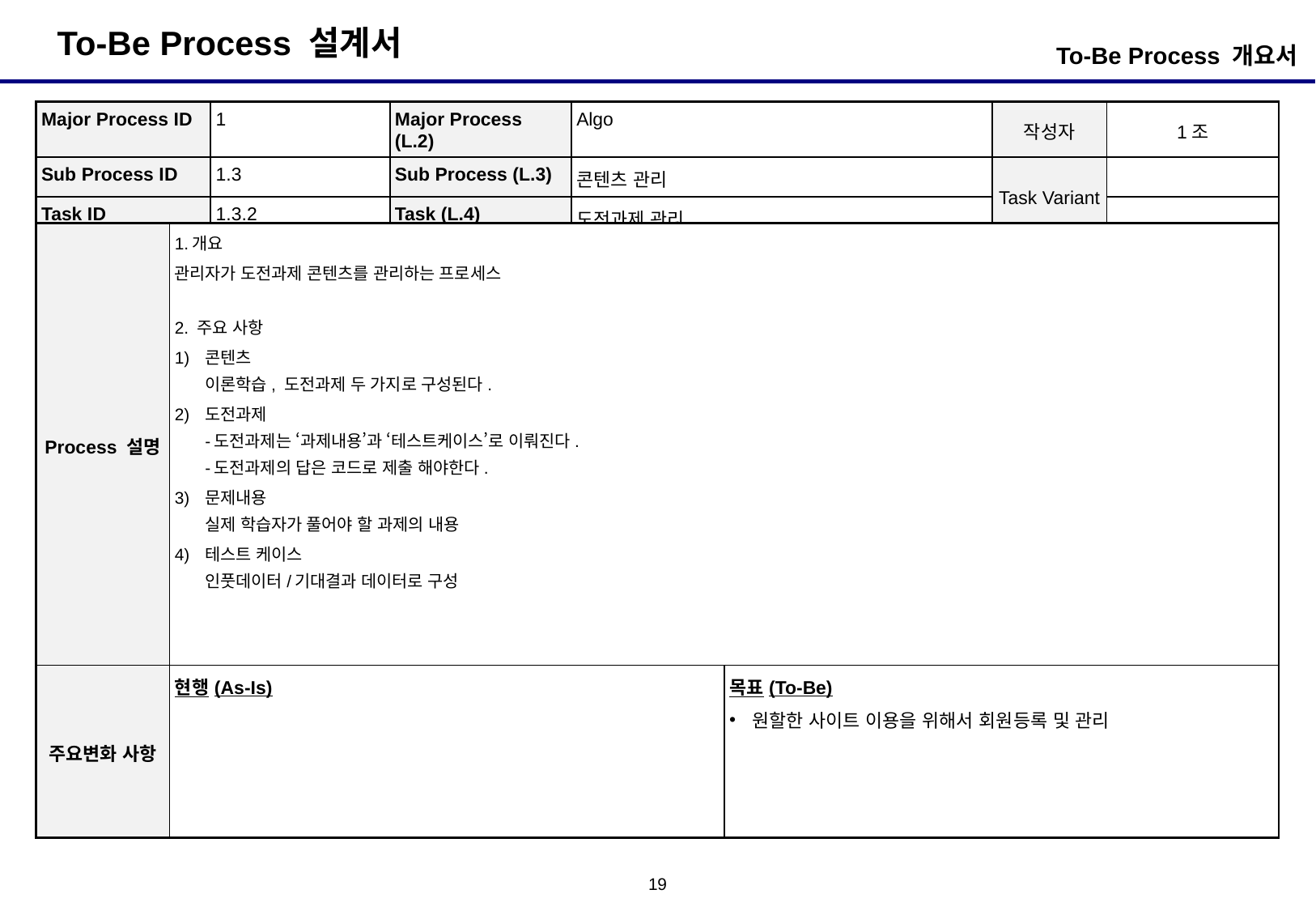

To-Be Process 개요서
| Major Process ID | 1 | Major Process (L.2) | Algo | 작성자 | 1조 |
| --- | --- | --- | --- | --- | --- |
| Sub Process ID | 1.3 | Sub Process (L.3) | 콘텐츠 관리 | Task Variant |  |
| Task ID | 1.3.2 | Task (L.4) | 도전과제 관리 |  |  |
| Process 설명 | 1.개요 관리자가 도전과제 콘텐츠를 관리하는 프로세스 2. 주요 사항 콘텐츠 이론학습, 도전과제 두 가지로 구성된다. 도전과제 -도전과제는 ‘과제내용’과 ‘테스트케이스’로 이뤄진다. -도전과제의 답은 코드로 제출 해야한다. 문제내용 실제 학습자가 풀어야 할 과제의 내용 테스트 케이스 인풋데이터/기대결과 데이터로 구성 |  |
| --- | --- | --- |
| 주요변화 사항 | 현행(As-Is) | 목표(To-Be) 원할한 사이트 이용을 위해서 회원등록 및 관리 |